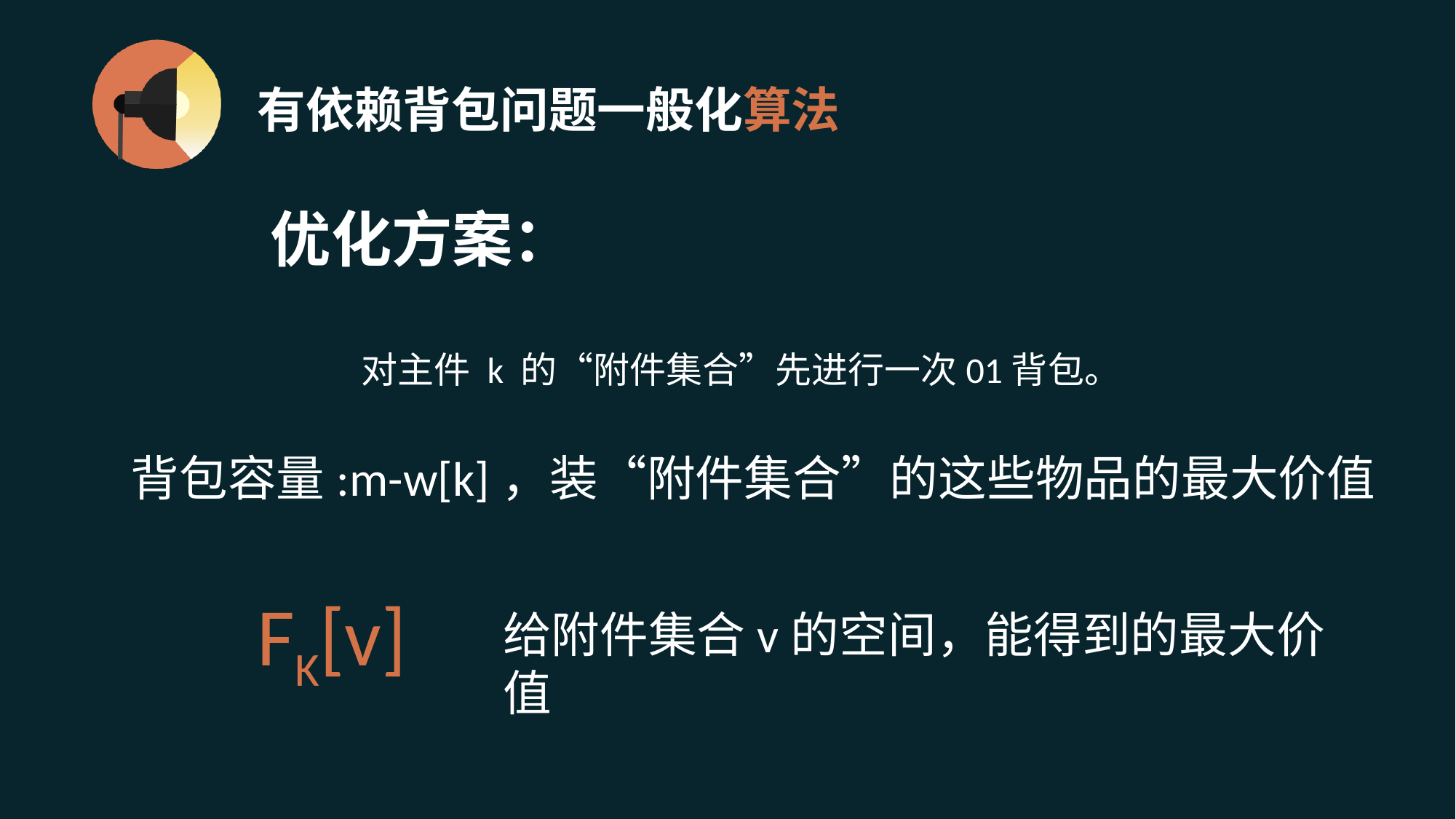

# 有依赖背包问题一般化算法
优化方案：

          对主件 k 的“附件集合”先进行一次01背包。
背包容量:m-w[k]，装“附件集合”的这些物品的最大价值
FK[v]
给附件集合v的空间，能得到的最大价值